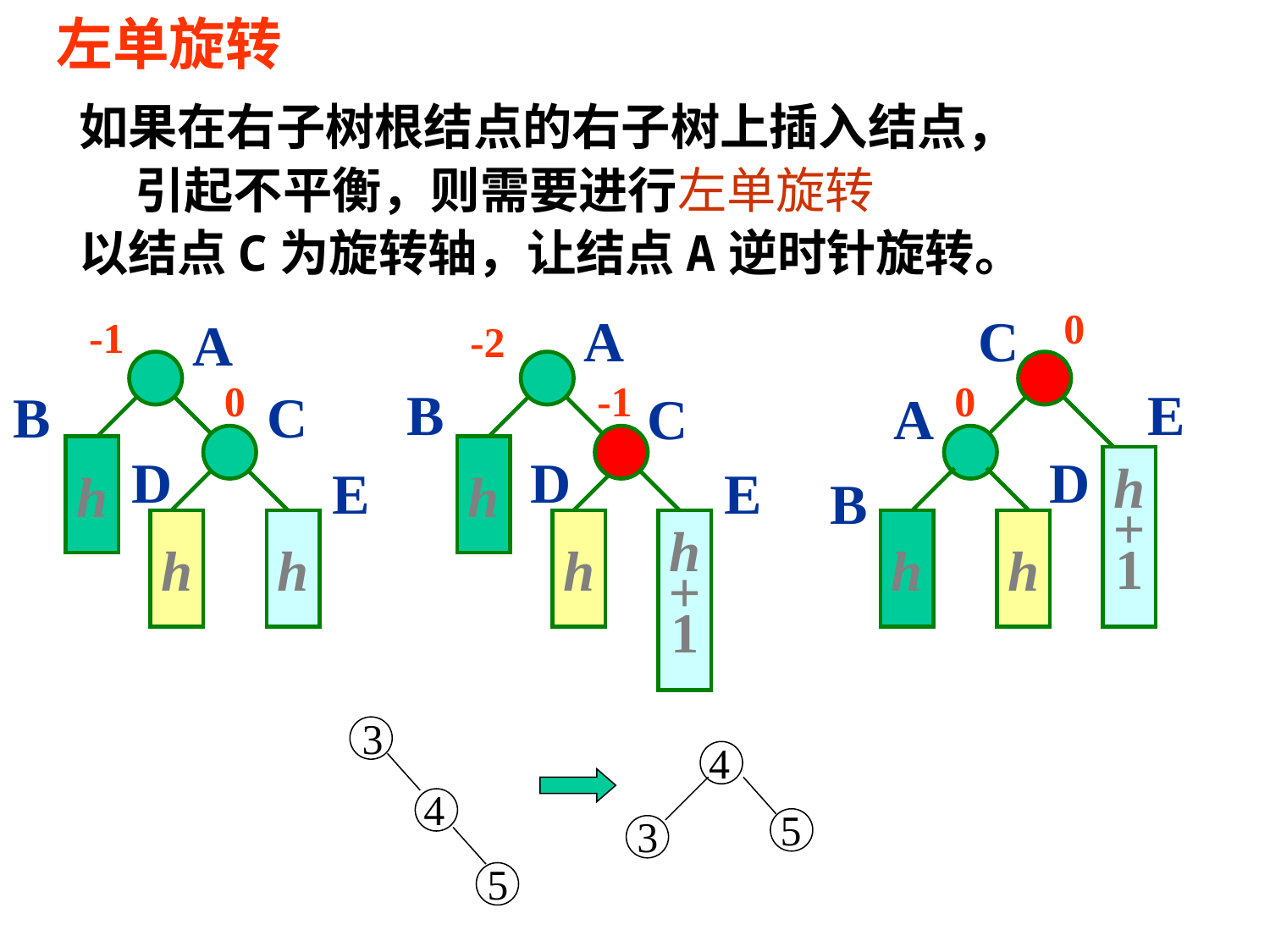

# 左单旋转
  如果在右子树根结点的右子树上插入结点，
       引起不平衡，则需要进行左单旋转
  以结点C为旋转轴，让结点A逆时针旋转。
0
C

0
E
A

D
h
+
1
B

h
h
A
-2

-1
B
C

h
D
E

h
h
+
1
A
-1

0
B
C

h
D
E

h
h
3

4

5

4

5
3